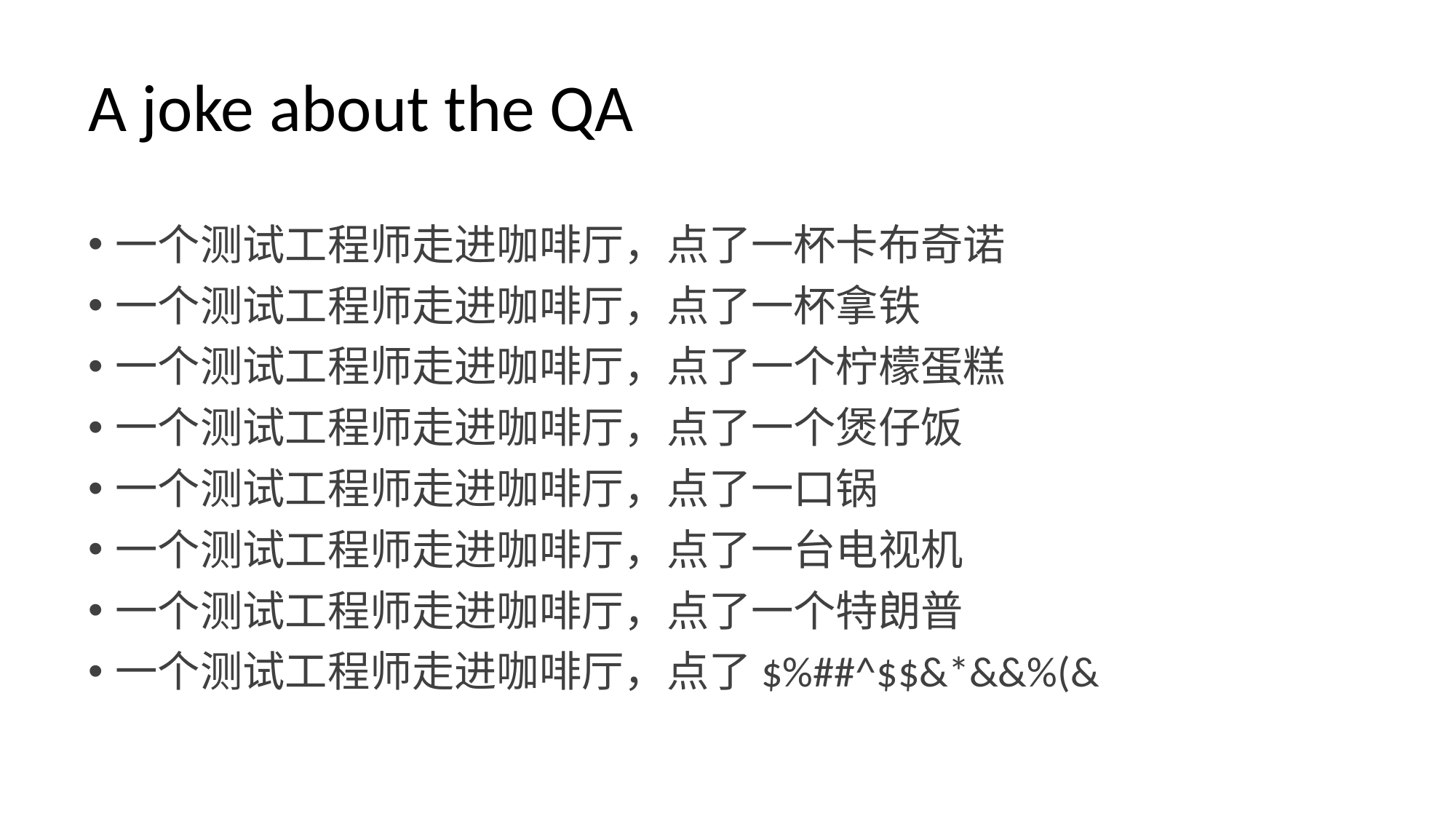

# A joke about the QA
一个测试工程师走进咖啡厅，点了一杯卡布奇诺
一个测试工程师走进咖啡厅，点了一杯拿铁
一个测试工程师走进咖啡厅，点了一个柠檬蛋糕
一个测试工程师走进咖啡厅，点了一个煲仔饭
一个测试工程师走进咖啡厅，点了一口锅
一个测试工程师走进咖啡厅，点了一台电视机
一个测试工程师走进咖啡厅，点了一个特朗普
一个测试工程师走进咖啡厅，点了$%##^$$&*&&%(&